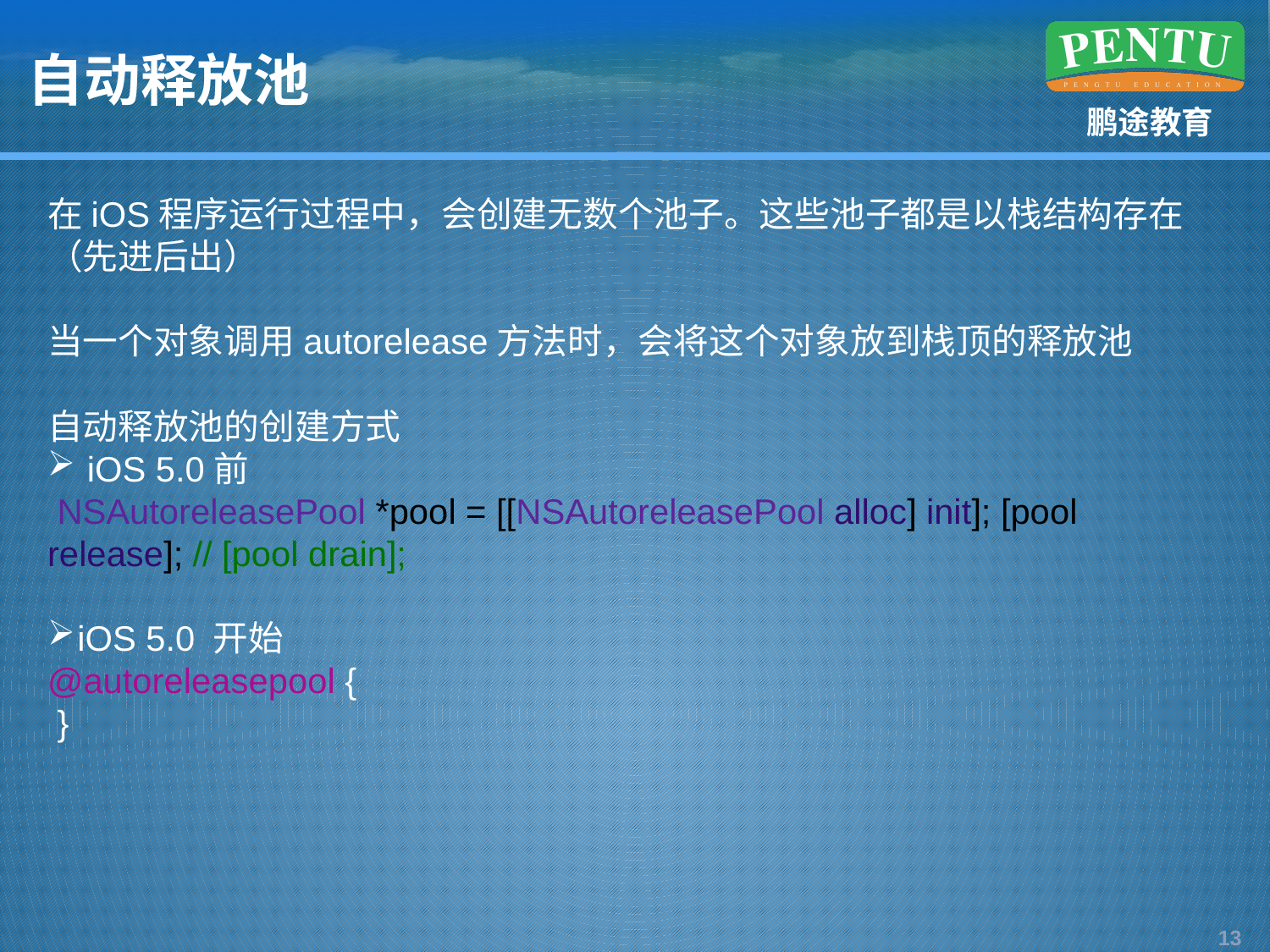

# 自动释放池
在iOS程序运行过程中，会创建无数个池子。这些池子都是以栈结构存在（先进后出）

当一个对象调用autorelease方法时，会将这个对象放到栈顶的释放池

自动释放池的创建方式
 iOS 5.0前
 NSAutoreleasePool *pool = [[NSAutoreleasePool alloc] init]; [pool release]; // [pool drain];

iOS 5.0 开始
@autoreleasepool {
 }
13